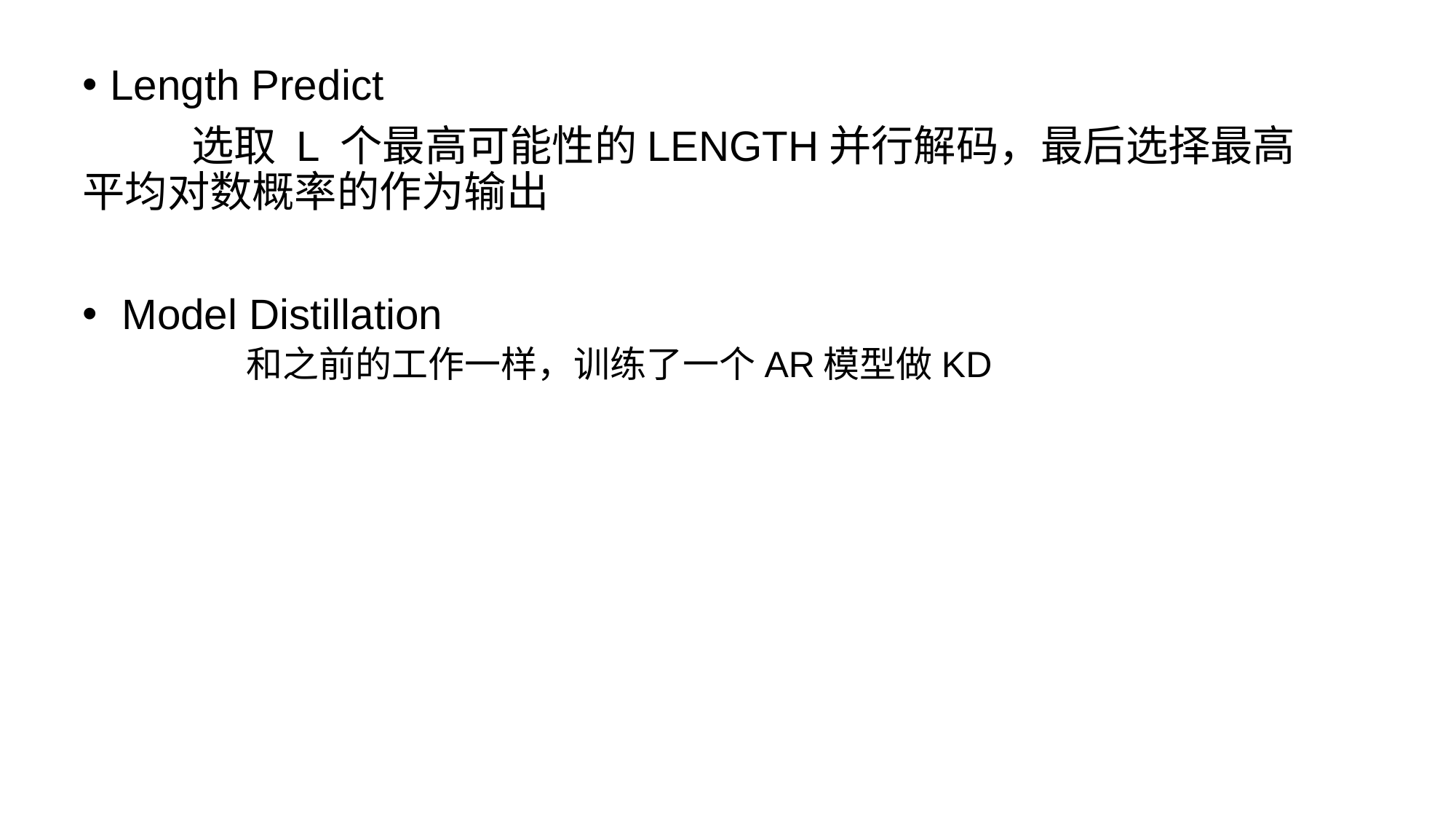

Length Predict
	选取 L 个最高可能性的LENGTH并行解码，最后选择最高平均对数概率的作为输出

 Model Distillation
	和之前的工作一样，训练了一个AR模型做KD